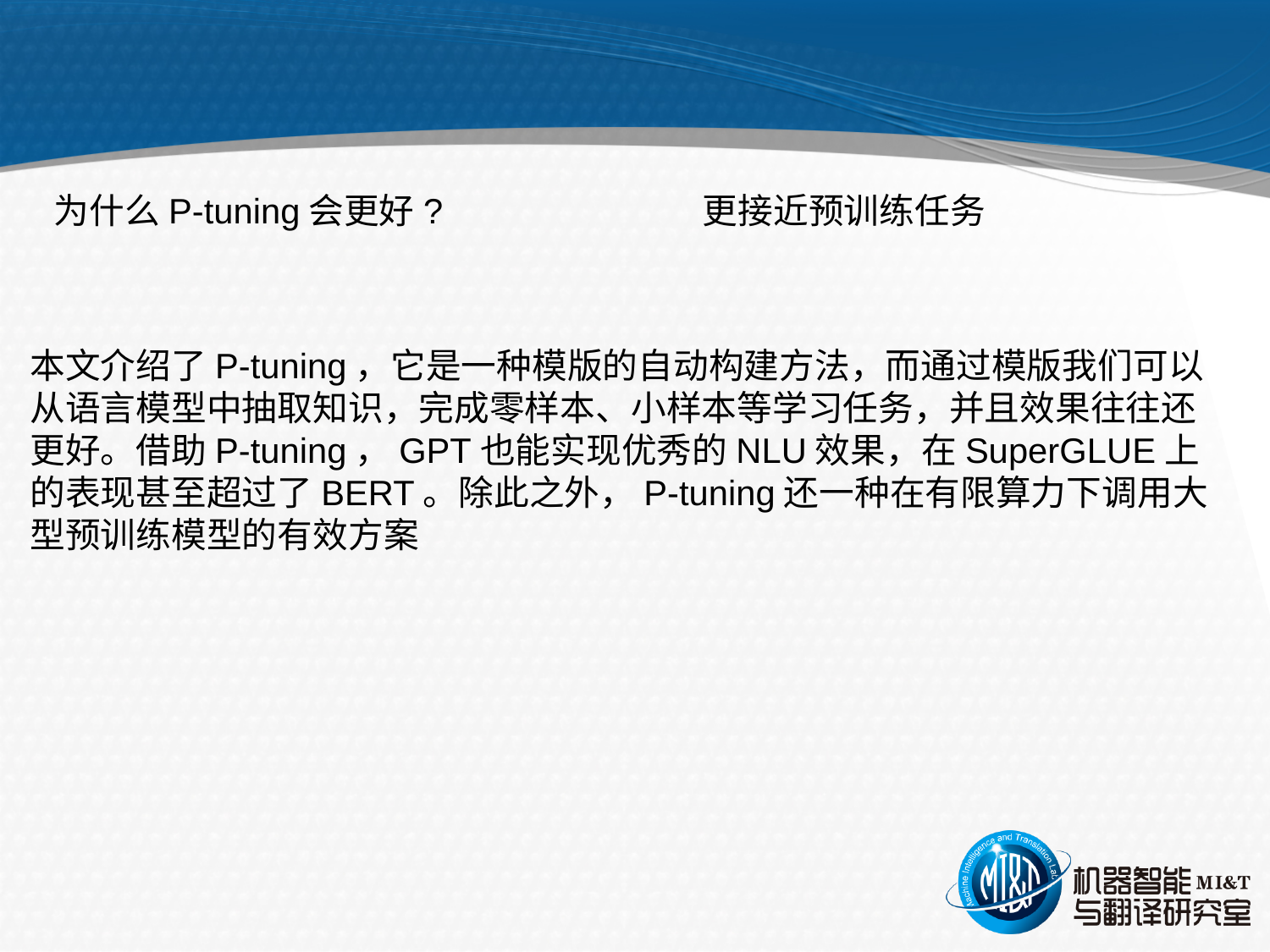

为什么P-tuning会更好?
更接近预训练任务
本文介绍了P-tuning，它是一种模版的自动构建方法，而通过模版我们可以从语言模型中抽取知识，完成零样本、小样本等学习任务，并且效果往往还更好。借助P-tuning，GPT也能实现优秀的NLU效果，在SuperGLUE上的表现甚至超过了BERT。除此之外，P-tuning还一种在有限算力下调用大型预训练模型的有效方案